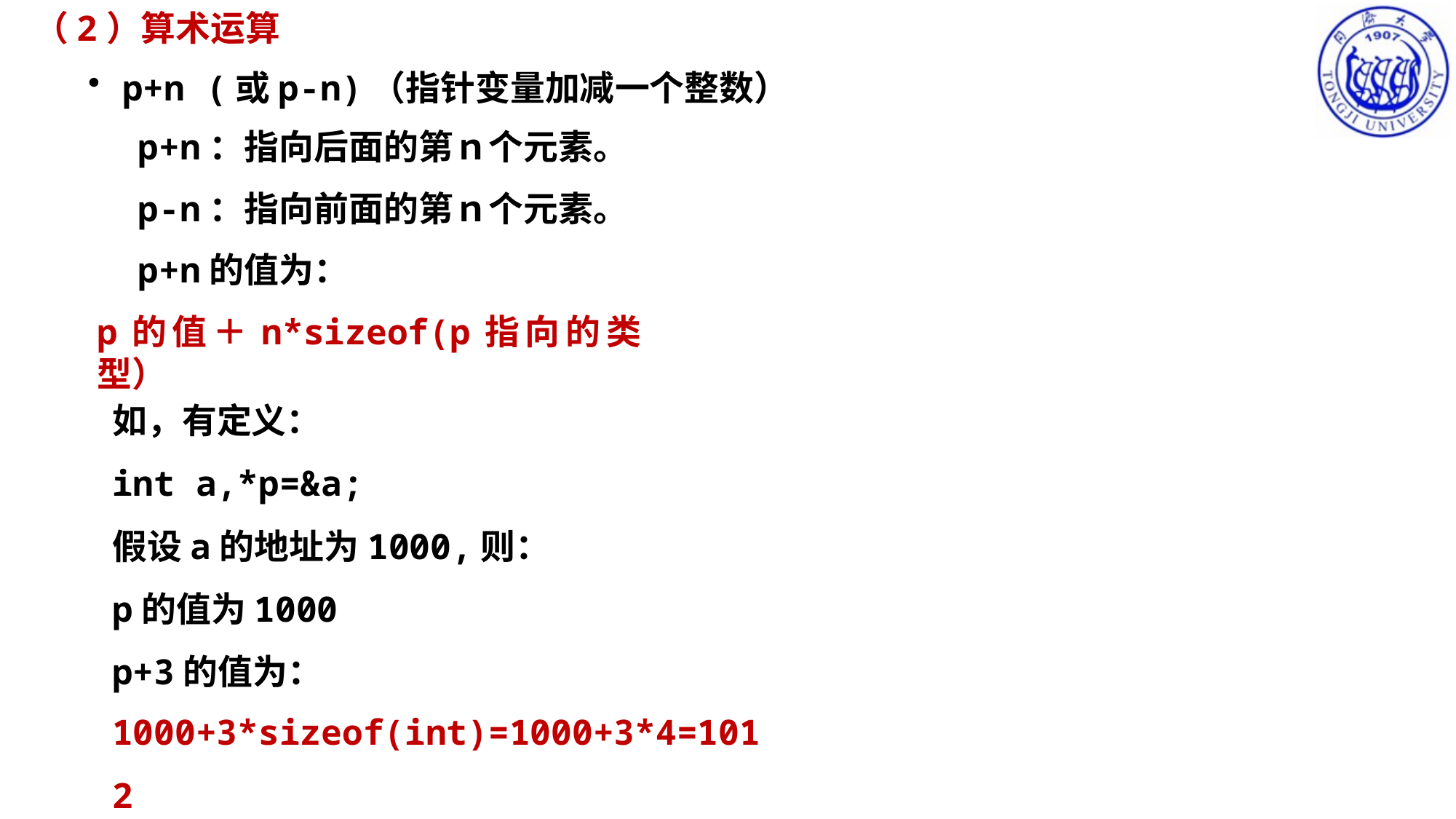

（2）算术运算
p+n (或p-n)（指针变量加减一个整数）
     p+n：指向后面的第ｎ个元素。
     p-n：指向前面的第ｎ个元素。
     p+n的值为：
p的值＋n*sizeof(p指向的类型）
如，有定义：
int a,*p=&a;
假设a的地址为1000,则：
p的值为1000
p+3的值为：
1000+3*sizeof(int)=1000+3*4=1012